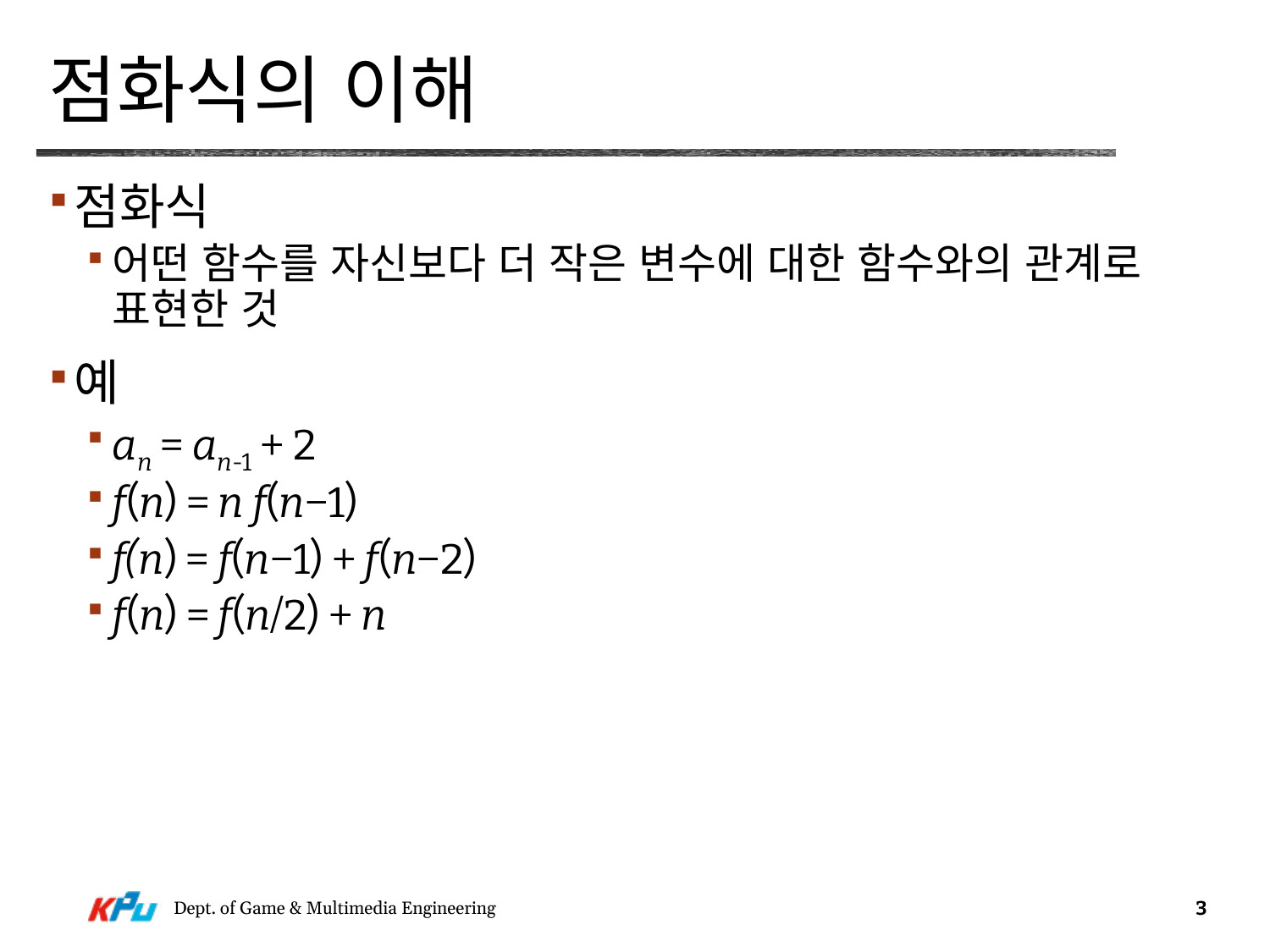

# 점화식의 이해
점화식
어떤 함수를 자신보다 더 작은 변수에 대한 함수와의 관계로 표현한 것
예
an = an-1 + 2
f(n) = n f(n−1)
f(n) = f(n−1) + f(n−2)
f(n) = f(n/2) + n
Dept. of Game & Multimedia Engineering
3